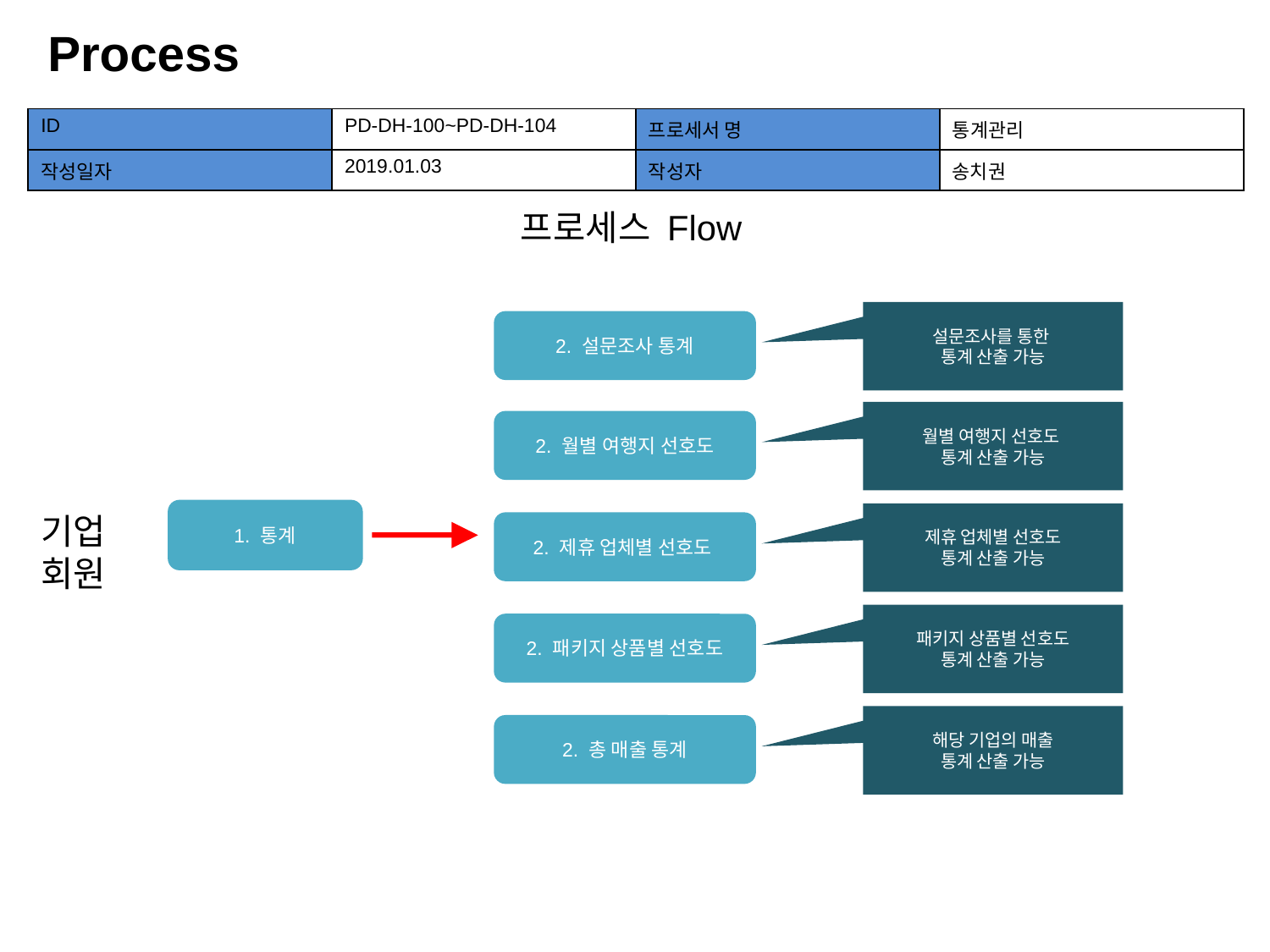

Process

| ID | PD-DH-100~PD-DH-104 | 프로세서 명 | 통계관리 |
| --- | --- | --- | --- |
| 작성일자 | 2019.01.03 | 작성자 | 송치권 |
프로세스 Flow
설문조사를 통한
통계 산출 가능
2. 설문조사 통계
월별 여행지 선호도
통계 산출 가능
2. 월별 여행지 선호도
1. 통계
기업
회원
제휴 업체별 선호도
통계 산출 가능
2. 제휴 업체별 선호도
패키지 상품별 선호도
통계 산출 가능
2. 패키지 상품별 선호도
해당 기업의 매출
통계 산출 가능
2. 총 매출 통계